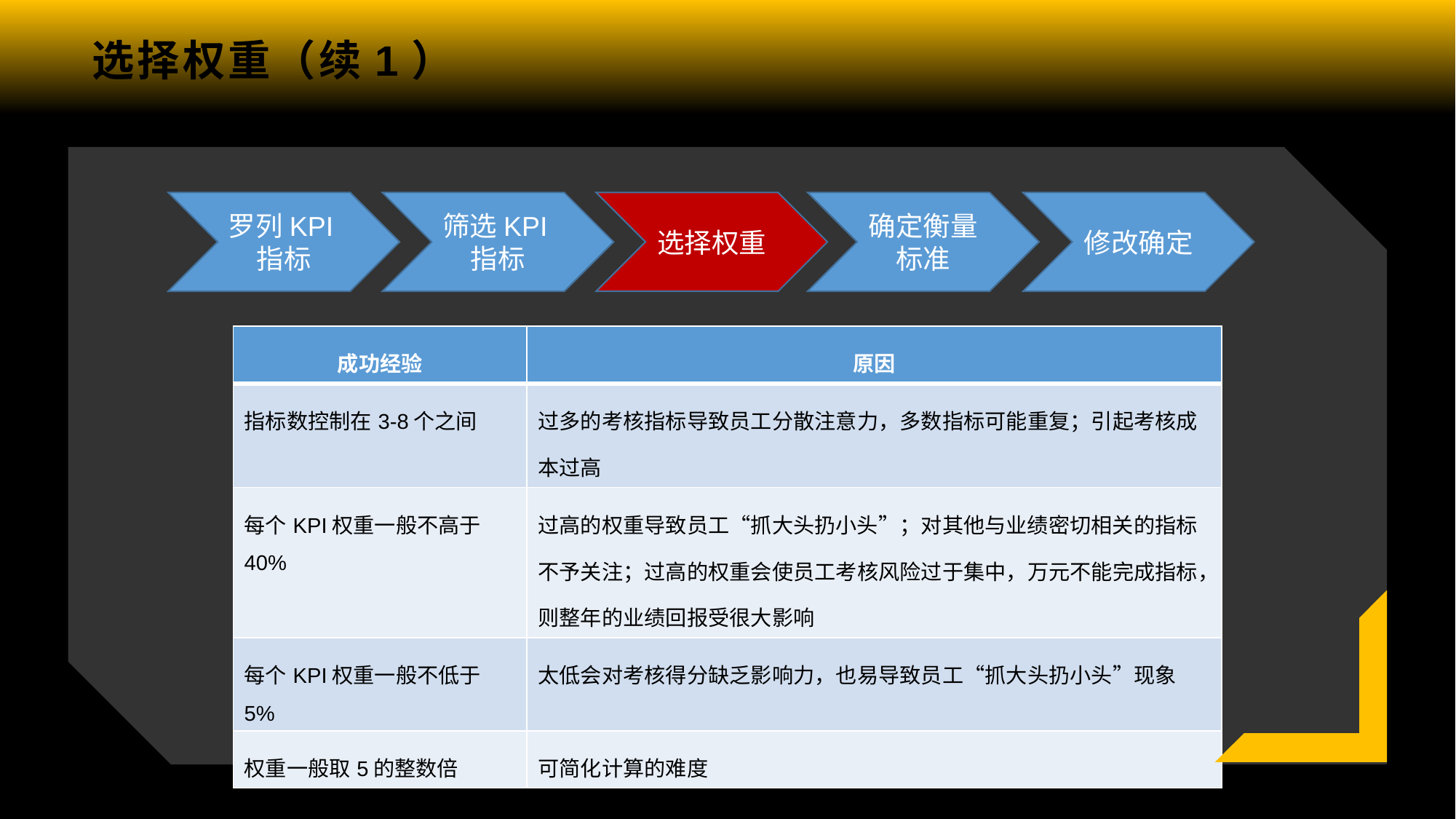

# 选择权重（续1）

罗列KPI指标
筛选KPI指标
选择权重
确定衡量标准
修改确定
| 成功经验 | 原因 |
| --- | --- |
| 指标数控制在3-8个之间 | 过多的考核指标导致员工分散注意力，多数指标可能重复；引起考核成本过高 |
| 每个KPI权重一般不高于40% | 过高的权重导致员工“抓大头扔小头”；对其他与业绩密切相关的指标不予关注；过高的权重会使员工考核风险过于集中，万元不能完成指标，则整年的业绩回报受很大影响 |
| 每个KPI权重一般不低于5% | 太低会对考核得分缺乏影响力，也易导致员工“抓大头扔小头”现象 |
| 权重一般取5的整数倍 | 可简化计算的难度 |